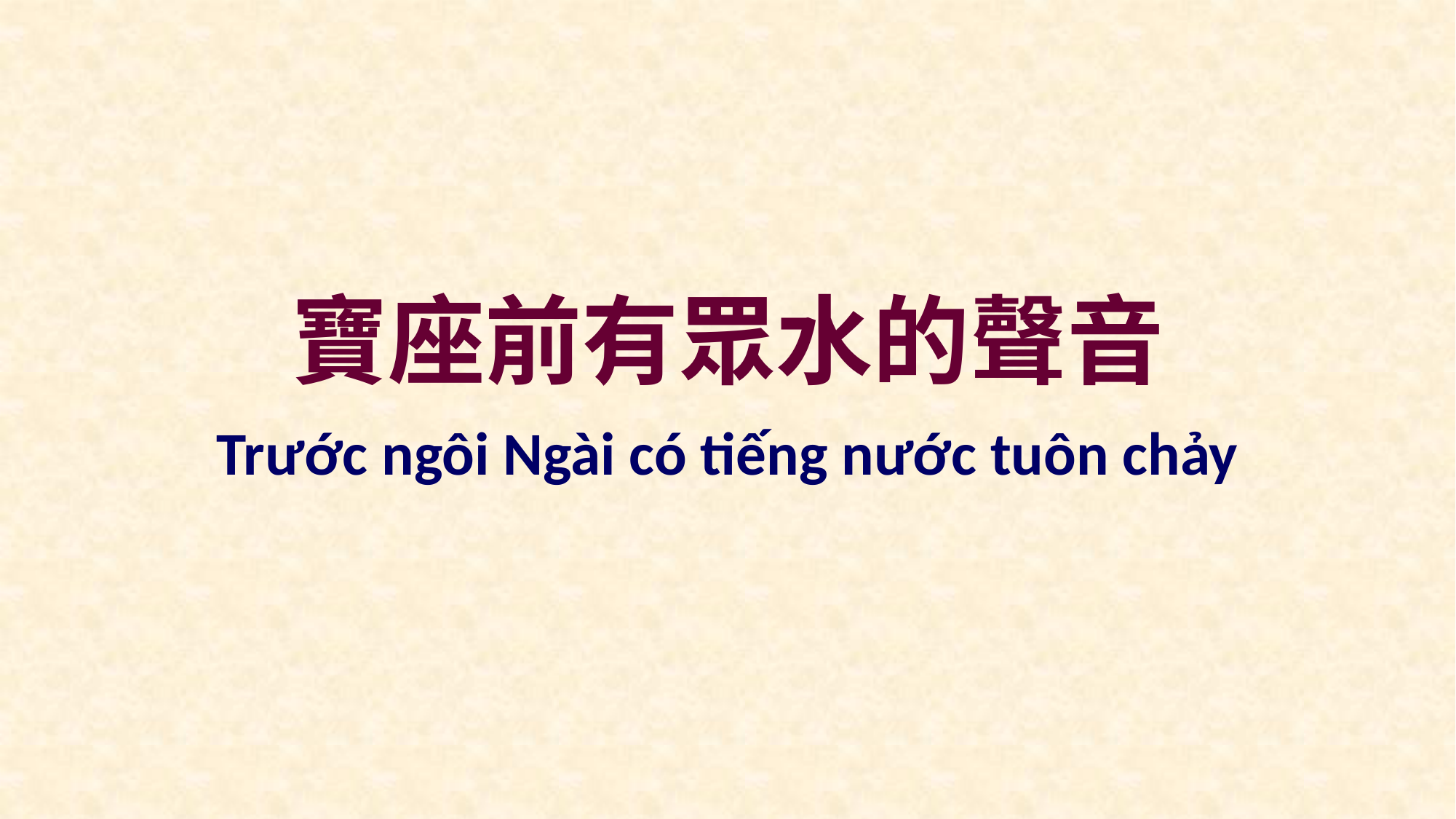

寶座前有眾水的聲音
Trước ngôi Ngài có tiếng nước tuôn chảy